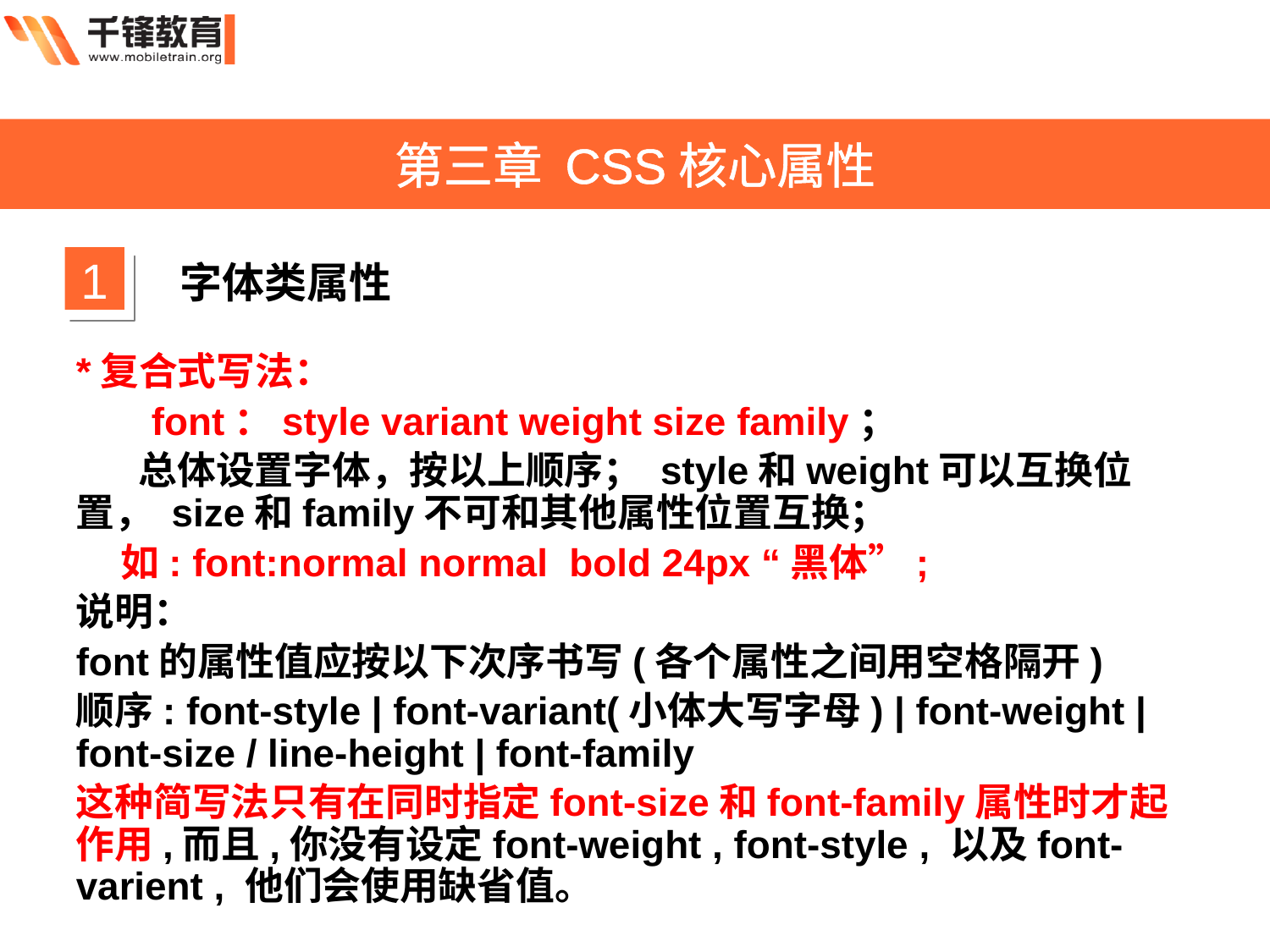

第三章 CSS核心属性
1

字体类属性

*复合式写法：
       font：style variant weight size family；
      总体设置字体，按以上顺序； style和weight可以互换位置， size和family不可和其他属性位置互换；
    如: font:normal normal  bold 24px “黑体”;
说明：
font的属性值应按以下次序书写(各个属性之间用空格隔开)
顺序: font-style | font-variant(小体大写字母) | font-weight | font-size / line-height | font-family
这种简写法只有在同时指定font-size和font-family属性时才起作用,而且,你没有设定font-weight , font-style , 以及font-varient , 他们会使用缺省值。